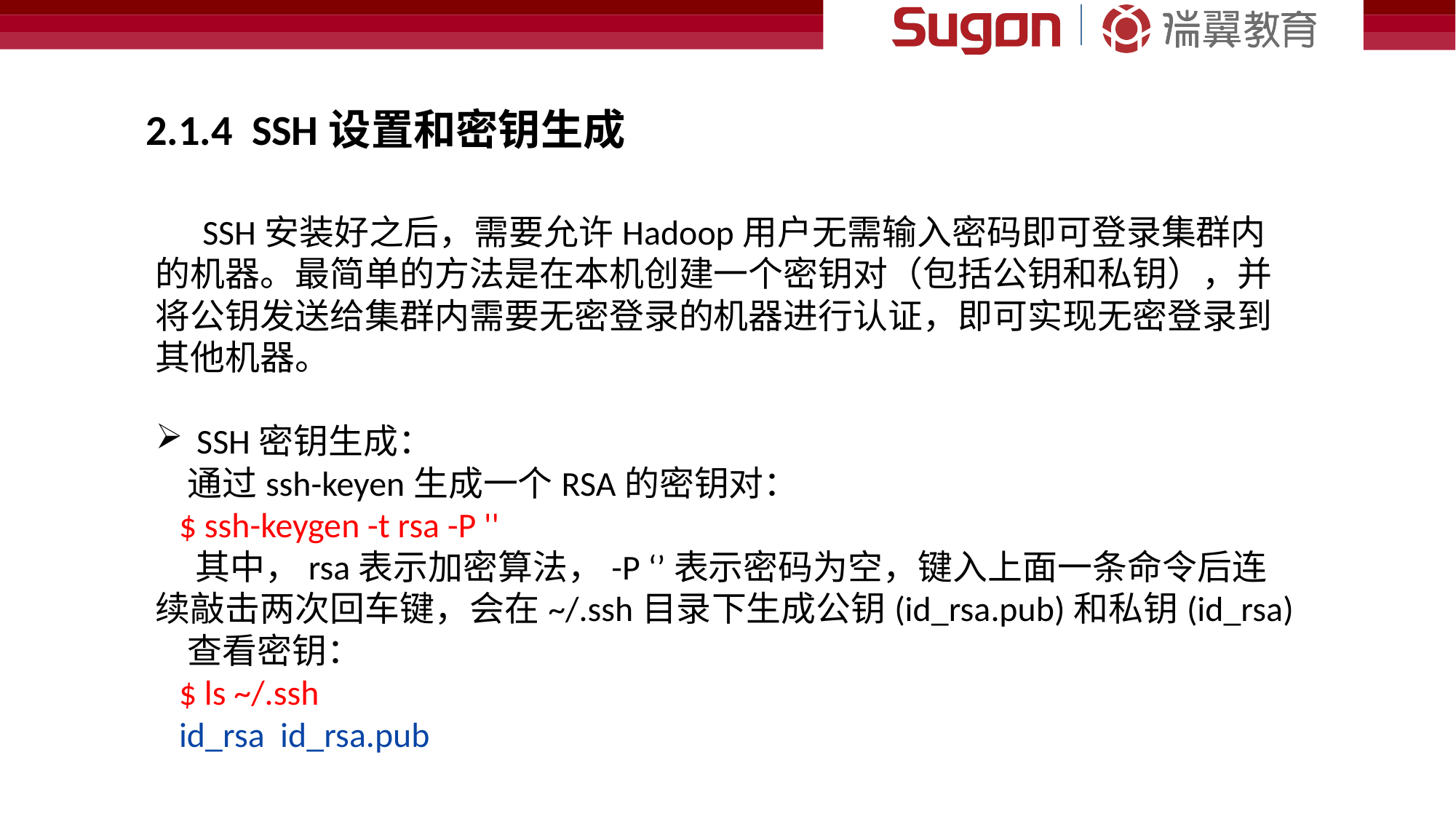

2.1.4  SSH设置和密钥生成
      SSH安装好之后，需要允许Hadoop用户无需输入密码即可登录集群内的机器。最简单的方法是在本机创建一个密钥对（包括公钥和私钥），并将公钥发送给集群内需要无密登录的机器进行认证，即可实现无密登录到其他机器。

SSH密钥生成：
   通过ssh-keyen生成一个RSA的密钥对：
   $ ssh-keygen -t rsa -P ''
    其中，rsa表示加密算法，-P ‘’表示密码为空，键入上面一条命令后连续敲击两次回车键，会在~/.ssh目录下生成公钥(id_rsa.pub)和私钥(id_rsa)
   查看密钥：
   $ ls ~/.ssh
   id_rsa  id_rsa.pub